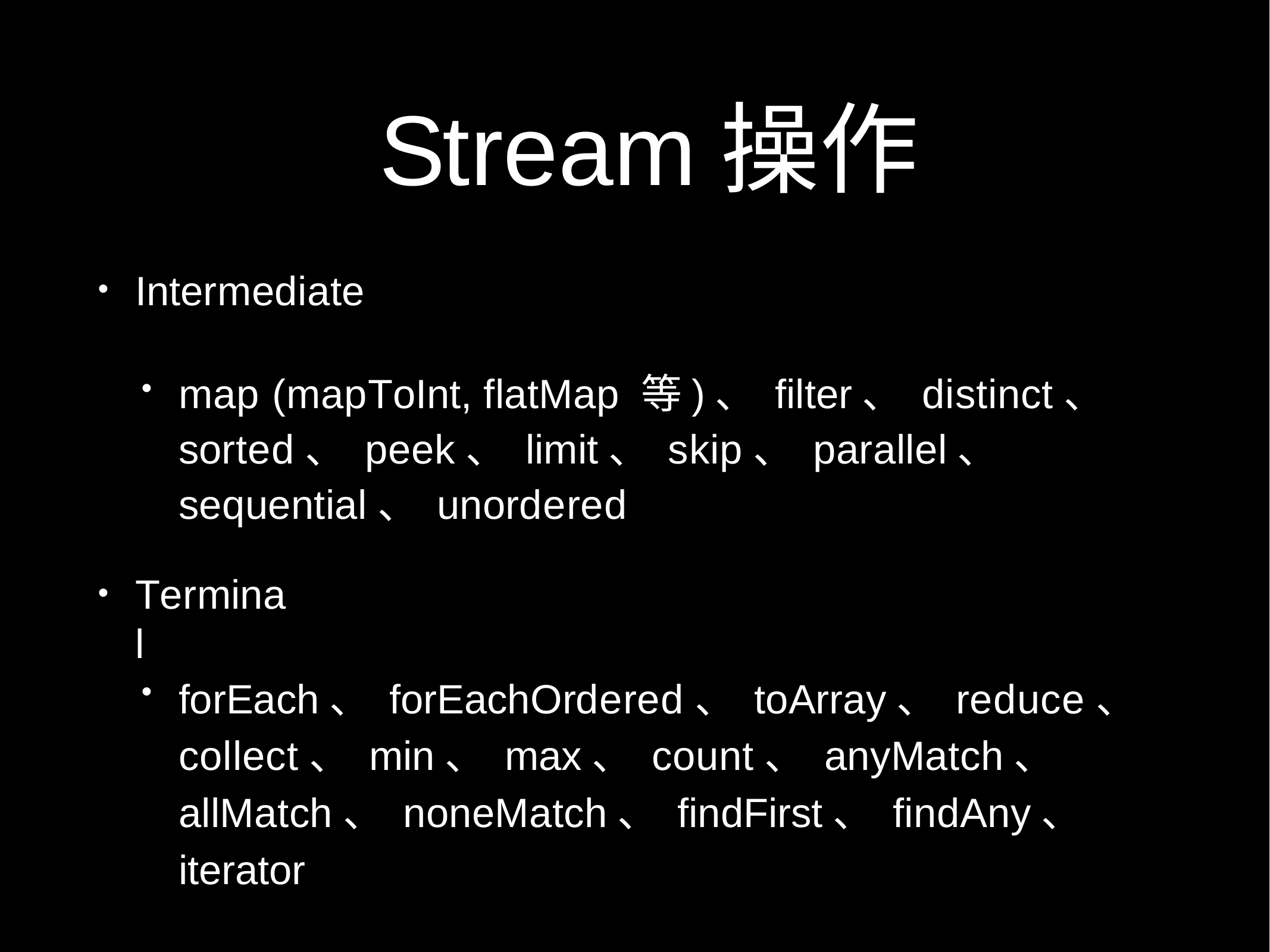

# Stream操作
Intermediate
•
map (mapToInt, flatMap 等)、 filter、 distinct、 sorted、 peek、 limit、 skip、 parallel、 sequential、 unordered
•
Terminal
•
forEach、 forEachOrdered、 toArray、 reduce、 collect、 min、 max、 count、 anyMatch、 allMatch、 noneMatch、 findFirst、 findAny、 iterator
•